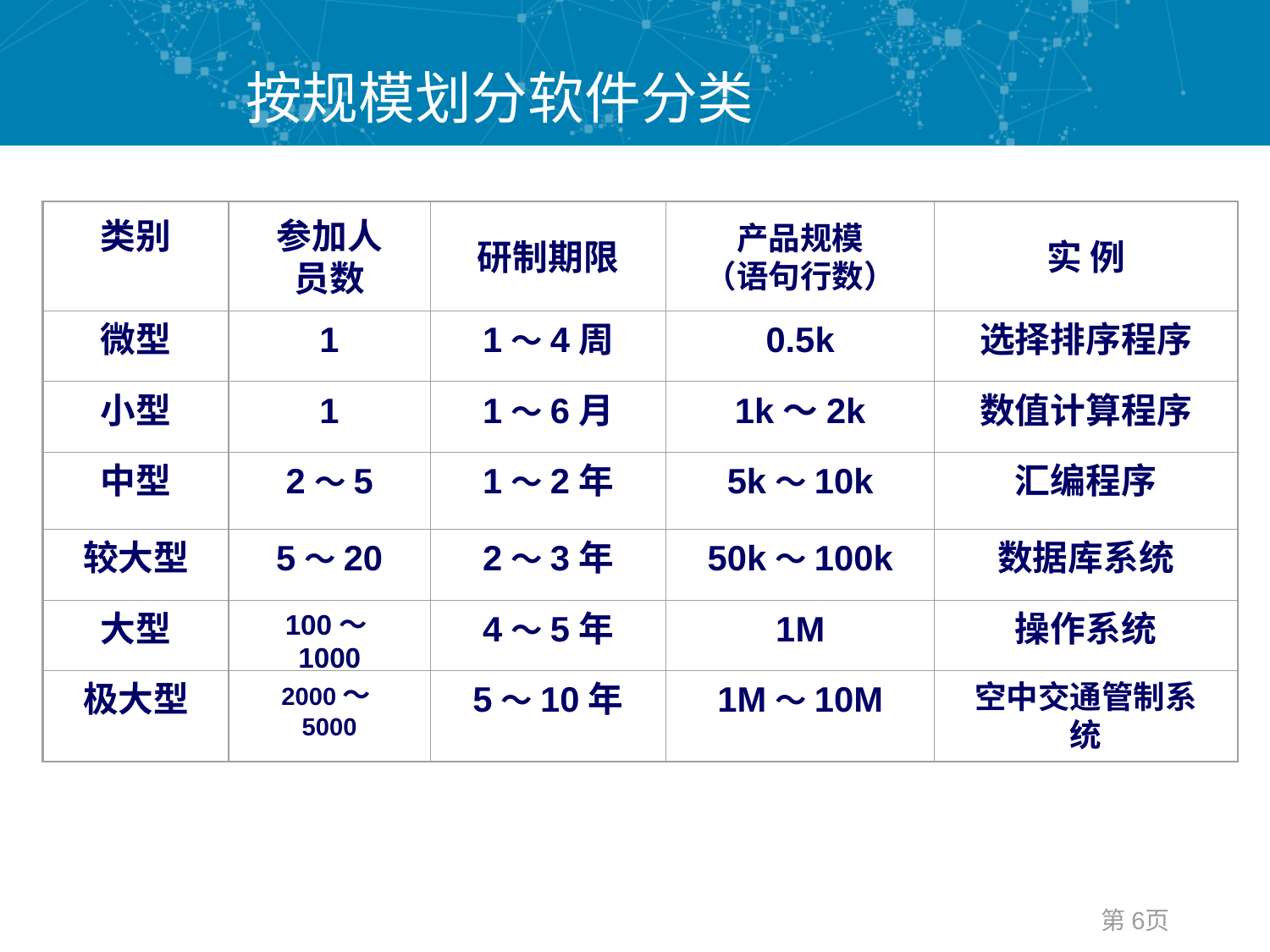

# 按规模划分软件分类

类别

参加人
员数

研制期限

产品规模
（语句行数）

实 例

微型

1

1～4周

0.5k

选择排序程序

小型

1

1～6月

1k～2k

数值计算程序

中型

2～5

1～2年

5k～10k

汇编程序

较大型

5～20

2～3年

50k～100k

数据库系统

大型

100～1000

4～5年

1M

操作系统

极大型

2000～5000

5～10年

1M～10M

空中交通管制系统

第6页